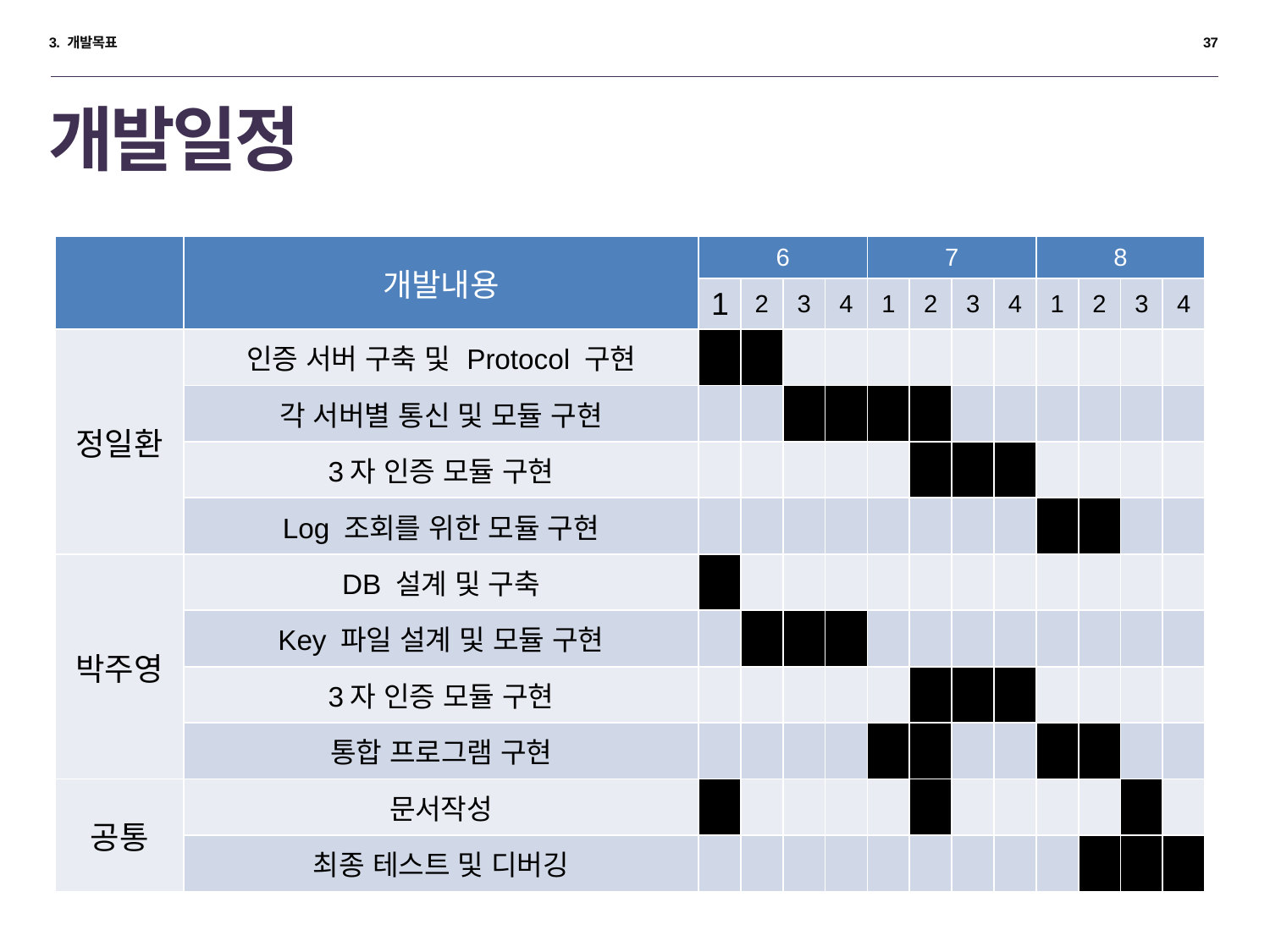

3. 개발목표
37
# 개발일정
|  | 개발내용 | 6 |  |  |  | 7 |  |  |  | 8 |  |  |  |
| --- | --- | --- | --- | --- | --- | --- | --- | --- | --- | --- | --- | --- | --- |
|  |  | 1 | 2 | 3 | 4 | 1 | 2 | 3 | 4 | 1 | 2 | 3 | 4 |
| 정일환 | 인증 서버 구축 및 Protocol 구현 |  |  |  |  |  |  |  |  |  |  |  |  |
|  | 각 서버별 통신 및 모듈 구현 |  |  |  |  |  |  |  |  |  |  |  |  |
|  | 3자 인증 모듈 구현 |  |  |  |  |  |  |  |  |  |  |  |  |
|  | Log 조회를 위한 모듈 구현 |  |  |  |  |  |  |  |  |  |  |  |  |
| 박주영 | DB 설계 및 구축 |  |  |  |  |  |  |  |  |  |  |  |  |
|  | Key 파일 설계 및 모듈 구현 |  |  |  |  |  |  |  |  |  |  |  |  |
|  | 3자 인증 모듈 구현 |  |  |  |  |  |  |  |  |  |  |  |  |
|  | 통합 프로그램 구현 |  |  |  |  |  |  |  |  |  |  |  |  |
| 공통 | 문서작성 |  |  |  |  |  |  |  |  |  |  |  |  |
|  | 최종 테스트 및 디버깅 |  |  |  |  |  |  |  |  |  |  |  |  |